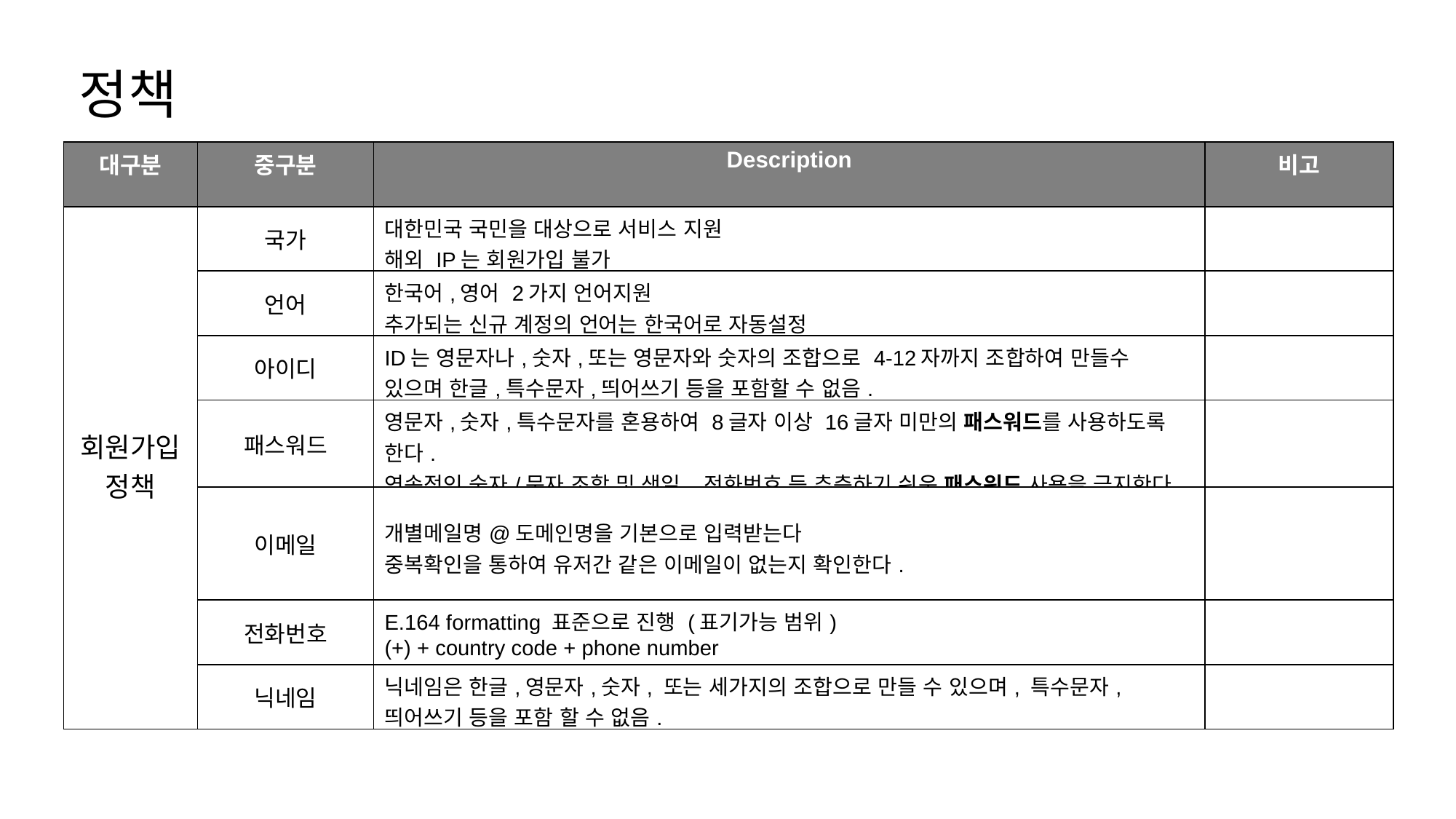

정책
| 대구분 | 중구분 | Description | 비고 |
| --- | --- | --- | --- |
| 회원가입 정책 | 국가 | 대한민국 국민을 대상으로 서비스 지원 해외 IP는 회원가입 불가 |  |
|  | 언어 | 한국어,영어 2가지 언어지원 추가되는 신규 계정의 언어는 한국어로 자동설정 |  |
|  | 아이디 | ID는 영문자나,숫자,또는 영문자와 숫자의 조합으로 4-12자까지 조합하여 만들수 있으며 한글,특수문자,띄어쓰기 등을 포함할 수 없음. |  |
|  | 패스워드 | 영문자,숫자,특수문자를 혼용하여 8글자 이상 16글자 미만의 패스워드를 사용하도록 한다. 연속적인 숫자/문자 조합 및 생일, 전화번호 등 추측하기 쉬운 패스워드 사용을 금지한다. |  |
|  | 이메일 | 개별메일명@도메인명을 기본으로 입력받는다 중복확인을 통하여 유저간 같은 이메일이 없는지 확인한다. |  |
|  | 전화번호 | E.164 formatting 표준으로 진행 (표기가능 범위) (+) + country code + phone number |  |
|  | 닉네임 | 닉네임은 한글,영문자,숫자, 또는 세가지의 조합으로 만들 수 있으며, 특수문자,띄어쓰기 등을 포함 할 수 없음. |  |